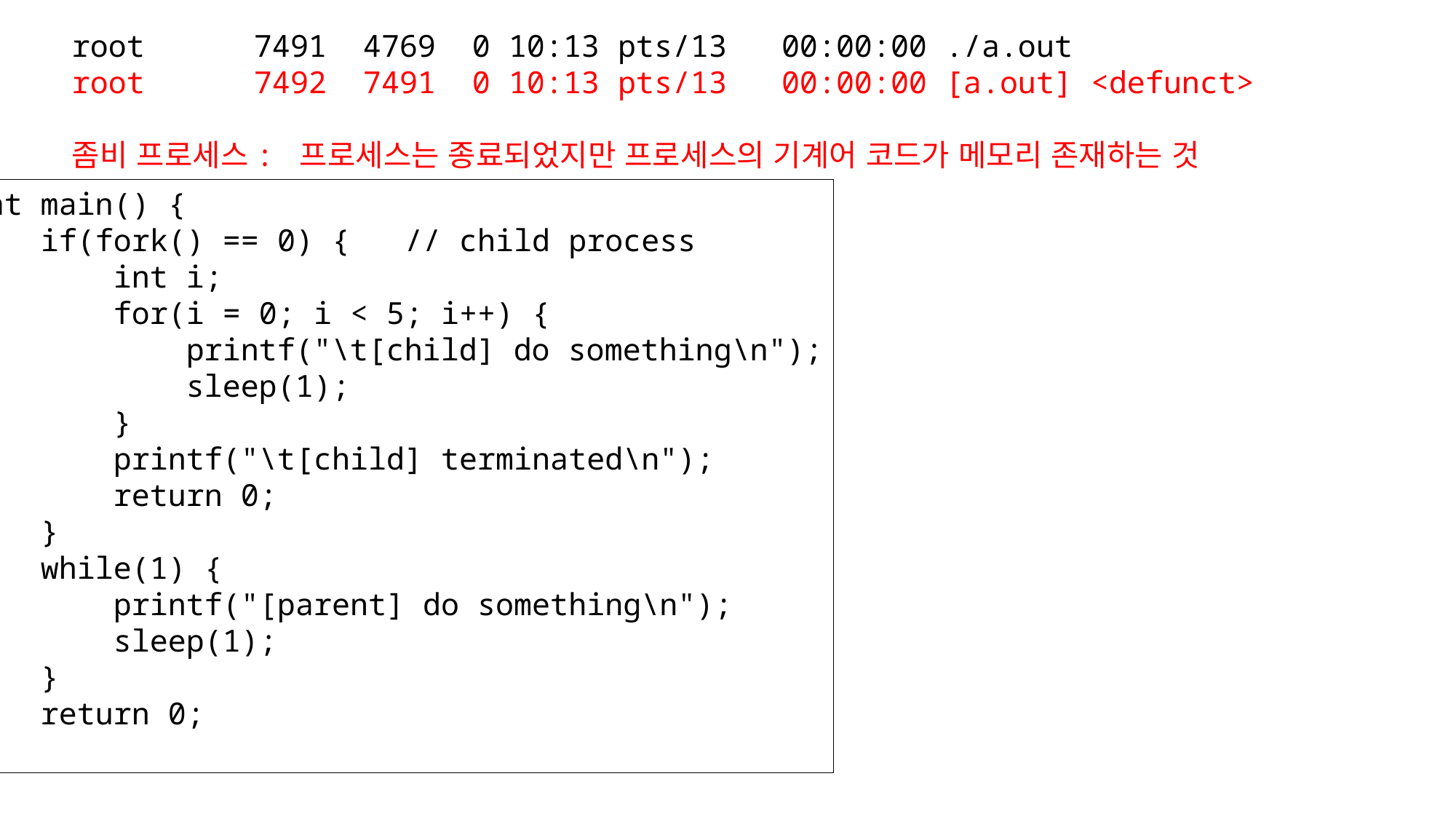

root      7491  4769  0 10:13 pts/13   00:00:00 ./a.out
root      7492  7491  0 10:13 pts/13   00:00:00 [a.out] <defunct>

좀비 프로세스: 프로세스는 종료되었지만 프로세스의 기계어 코드가 메모리 존재하는 것
int main() {
    if(fork() == 0) {   // child process
        int i;
        for(i = 0; i < 5; i++) {
            printf("\t[child] do something\n");
            sleep(1);
        }
        printf("\t[child] terminated\n");
        return 0;
    }
    while(1) {
        printf("[parent] do something\n");
        sleep(1);
    }
    return 0;
}